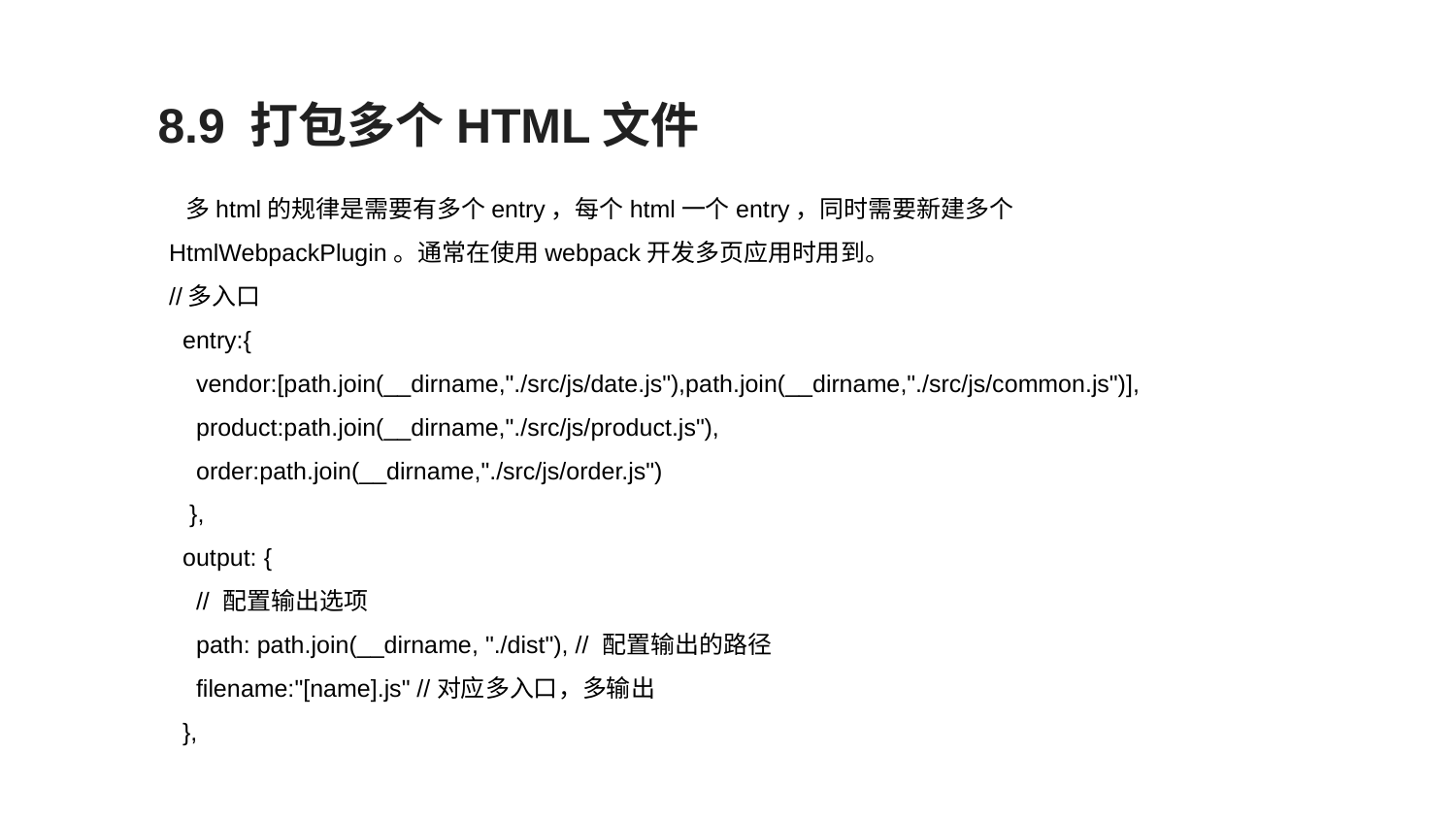

8.9 打包多个HTML文件
  多html的规律是需要有多个entry，每个html一个entry，同时需要新建多个HtmlWebpackPlugin。通常在使用webpack开发多页应用时用到。
//多入口
  entry:{
    vendor:[path.join(__dirname,"./src/js/date.js"),path.join(__dirname,"./src/js/common.js")],
    product:path.join(__dirname,"./src/js/product.js"),
    order:path.join(__dirname,"./src/js/order.js")
   },
  output: {
    // 配置输出选项
    path: path.join(__dirname, "./dist"), // 配置输出的路径
    filename:"[name].js" //对应多入口，多输出
  },